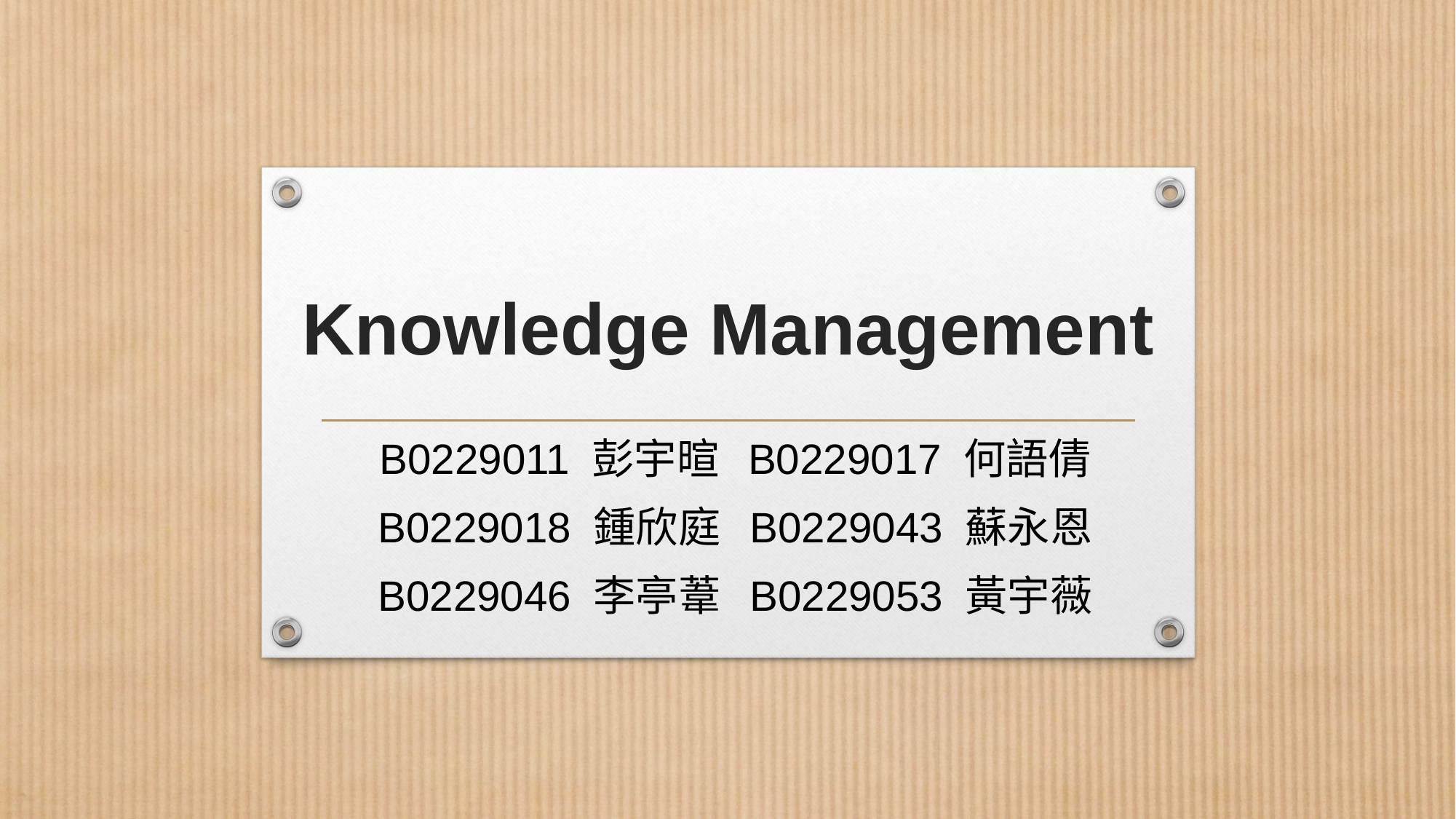

# Knowledge Management
B0229011 彭宇暄  B0229017 何語倩
B0229018 鍾欣庭  B0229043 蘇永恩
B0229046 李亭葦  B0229053 黃宇薇